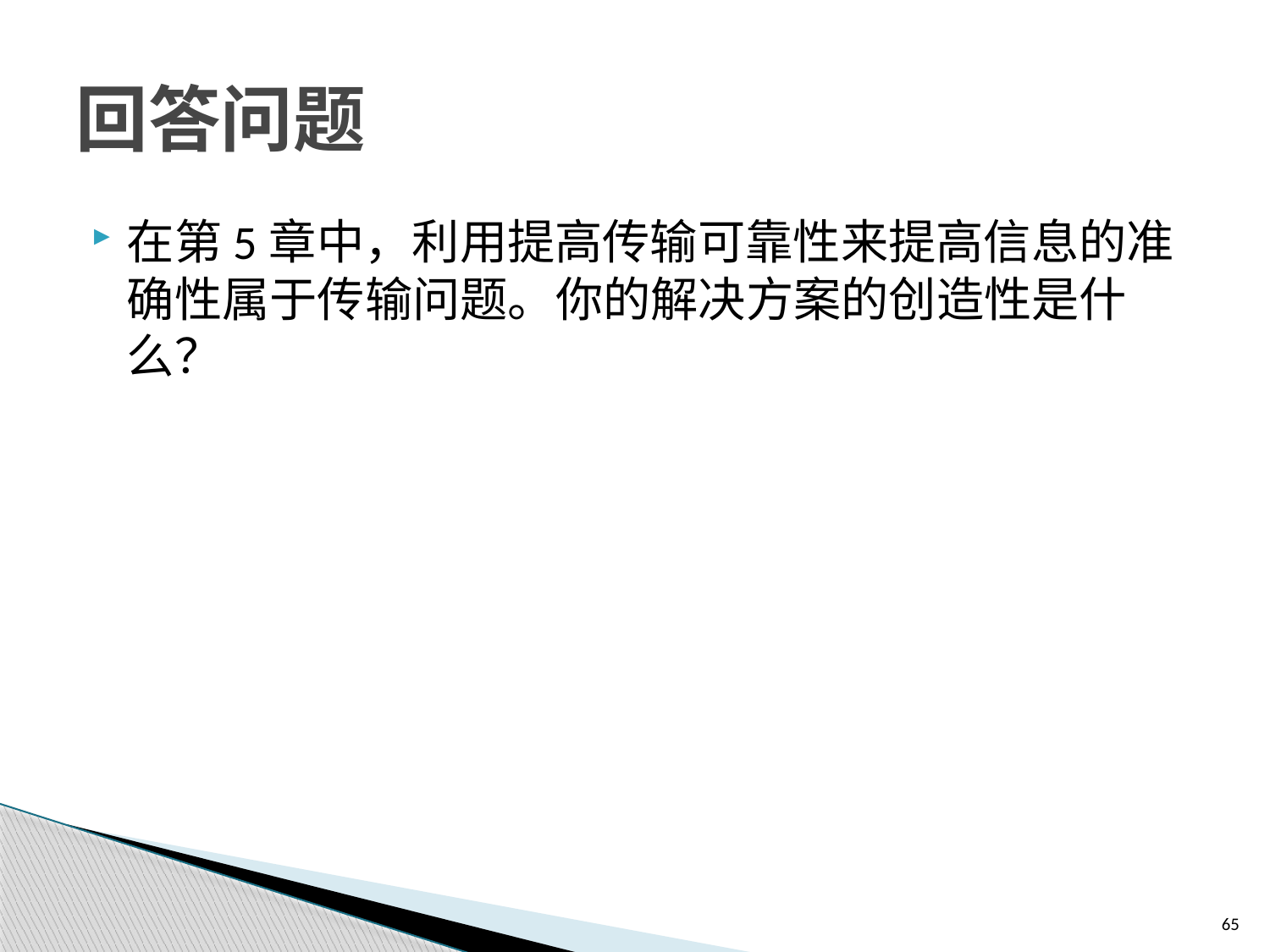

# 回答问题
在第5章中，利用提高传输可靠性来提高信息的准确性属于传输问题。你的解决方案的创造性是什么？
65